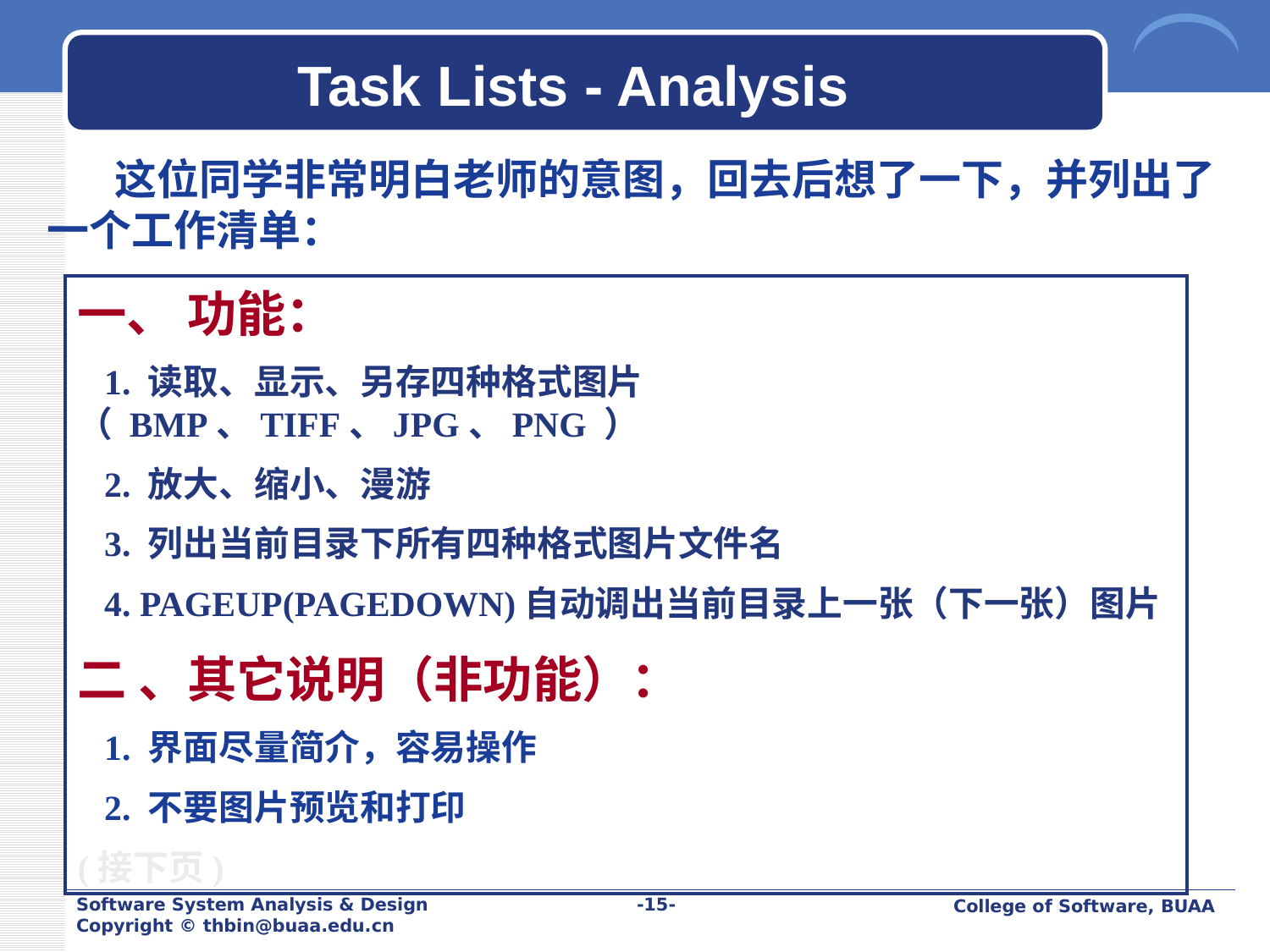

Task Lists - Analysis
      这位同学非常明白老师的意图，回去后想了一下，并列出了一个工作清单：
一、 功能：
   1. 读取、显示、另存四种格式图片（ BMP、TIFF、JPG、PNG ）
   2. 放大、缩小、漫游
   3. 列出当前目录下所有四种格式图片文件名
   4. PAGEUP(PAGEDOWN)自动调出当前目录上一张（下一张）图片
二 、其它说明（非功能）：
   1. 界面尽量简介，容易操作
   2. 不要图片预览和打印
(接下页)
Software System Analysis & Design Copyright © thbin@buaa.edu.cn
-15-
College of Software, BUAA